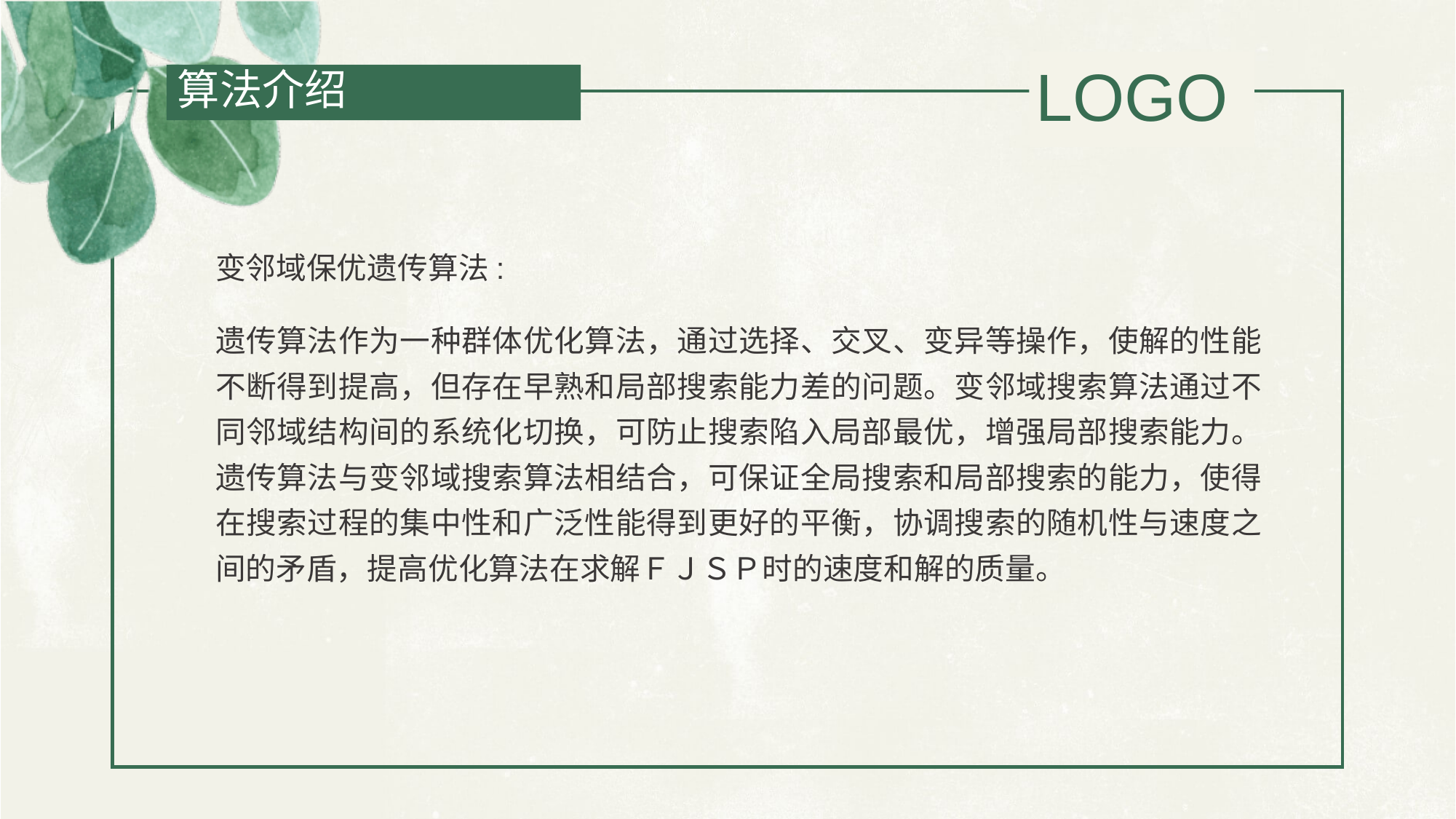

算法介绍

变邻域保优遗传算法:
遗传算法作为一种群体优化算法，通过选择、交叉、变异等操作，使解的性能不断得到提高，但存在早熟和局部搜索能力差的问题。变邻域搜索算法通过不同邻域结构间的系统化切换，可防止搜索陷入局部最优，增强局部搜索能力。遗传算法与变邻域搜索算法相结合，可保证全局搜索和局部搜索的能力，使得在搜索过程的集中性和广泛性能得到更好的平衡，协调搜索的随机性与速度之间的矛盾，提高优化算法在求解ＦＪＳＰ时的速度和解的质量。